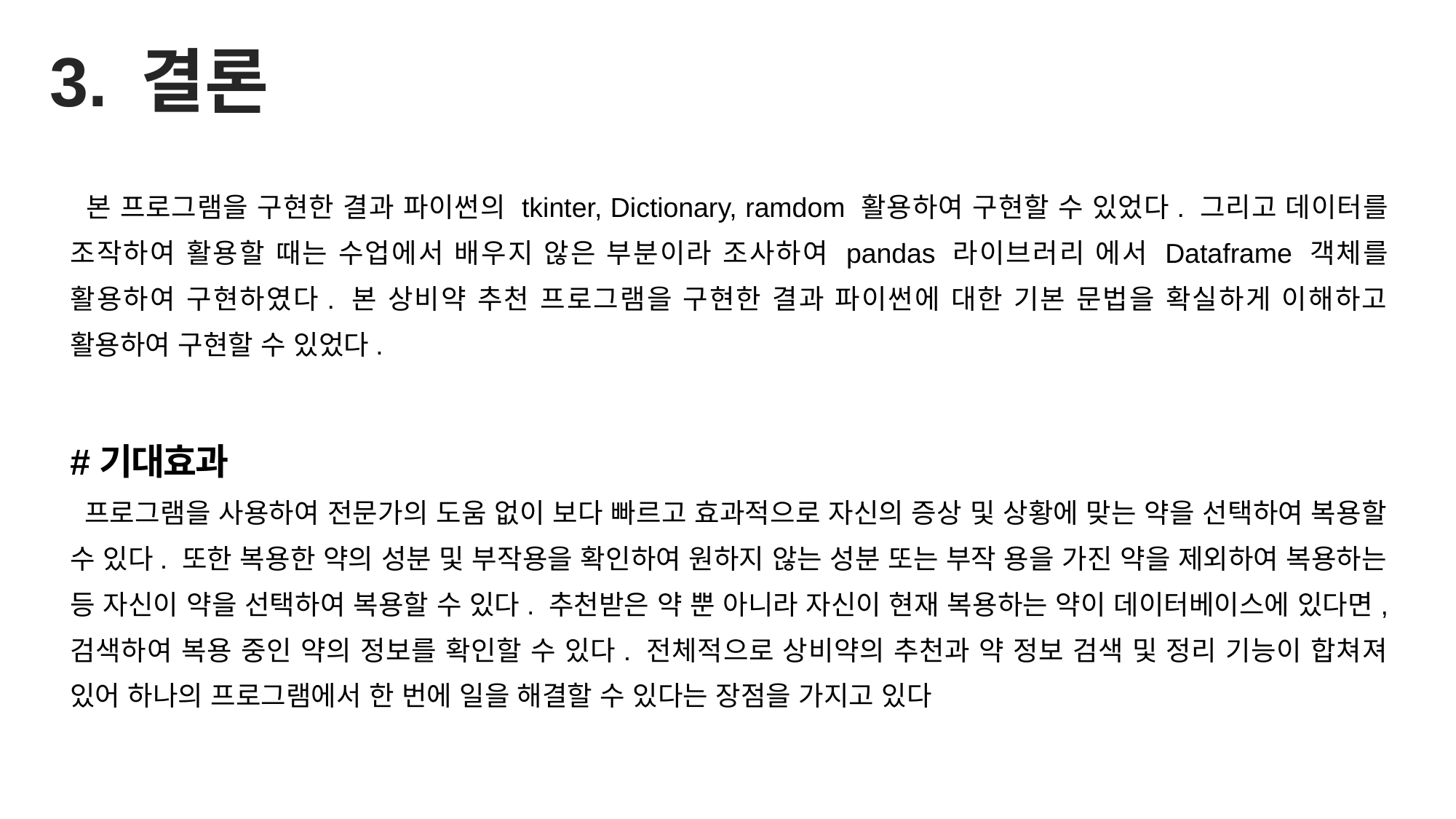

3. 결론
 본 프로그램을 구현한 결과 파이썬의 tkinter, Dictionary, ramdom 활용하여 구현할 수 있었다. 그리고 데이터를 조작하여 활용할 때는 수업에서 배우지 않은 부분이라 조사하여 pandas 라이브러리 에서 Dataframe 객체를 활용하여 구현하였다. 본 상비약 추천 프로그램을 구현한 결과 파이썬에 대한 기본 문법을 확실하게 이해하고 활용하여 구현할 수 있었다.

#기대효과
 프로그램을 사용하여 전문가의 도움 없이 보다 빠르고 효과적으로 자신의 증상 및 상황에 맞는 약을 선택하여 복용할 수 있다. 또한 복용한 약의 성분 및 부작용을 확인하여 원하지 않는 성분 또는 부작 용을 가진 약을 제외하여 복용하는 등 자신이 약을 선택하여 복용할 수 있다. 추천받은 약 뿐 아니라 자신이 현재 복용하는 약이 데이터베이스에 있다면, 검색하여 복용 중인 약의 정보를 확인할 수 있다. 전체적으로 상비약의 추천과 약 정보 검색 및 정리 기능이 합쳐져 있어 하나의 프로그램에서 한 번에 일을 해결할 수 있다는 장점을 가지고 있다